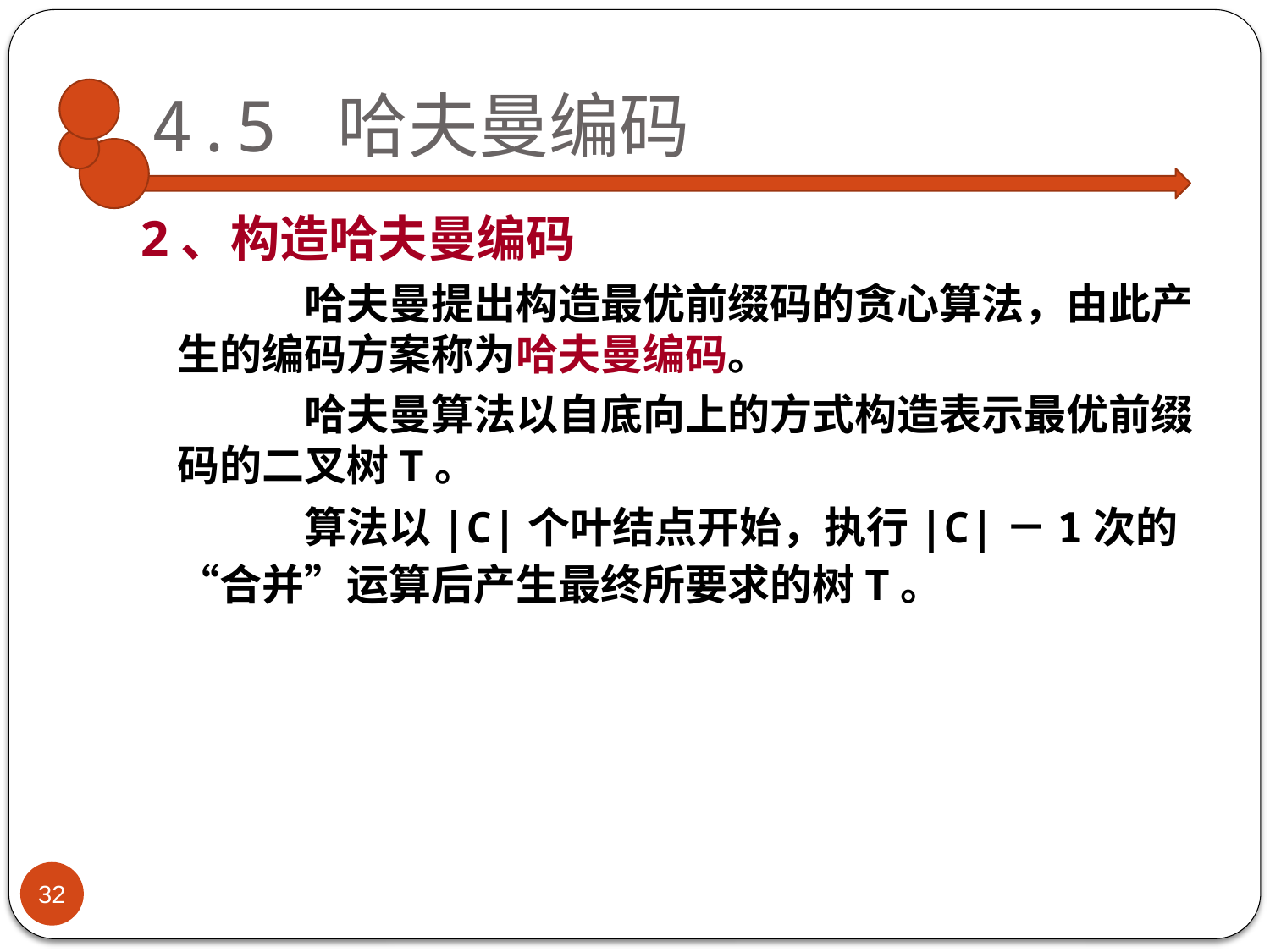

# 4.5 哈夫曼编码
2、构造哈夫曼编码
		哈夫曼提出构造最优前缀码的贪心算法，由此产生的编码方案称为哈夫曼编码。
		哈夫曼算法以自底向上的方式构造表示最优前缀码的二叉树T。
		算法以|C|个叶结点开始，执行|C|－1次的“合并”运算后产生最终所要求的树T。
32